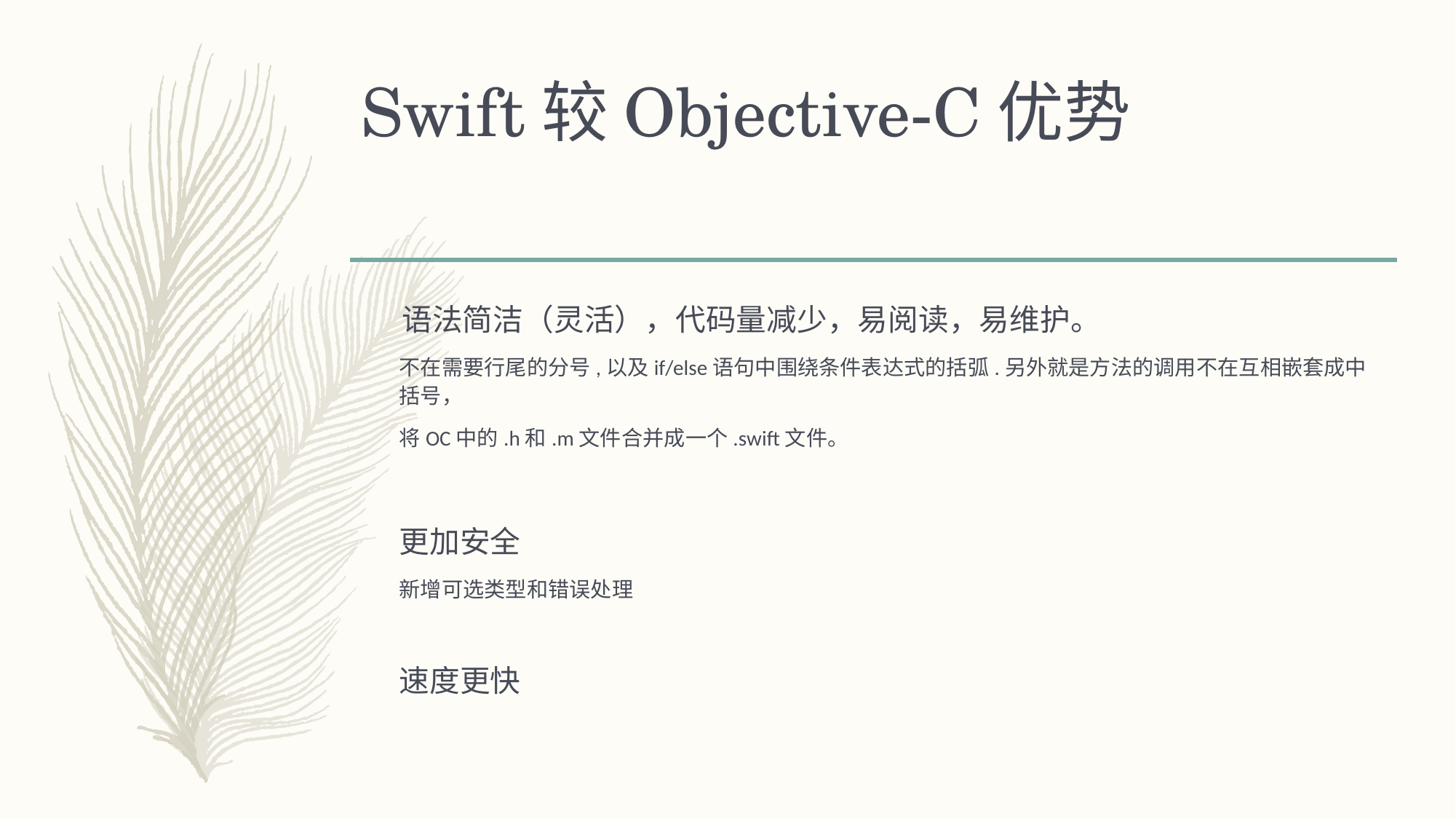

# Swift较Objective-C优势
     语法简洁（灵活），代码量减少，易阅读，易维护。
不在需要行尾的分号,以及if/else语句中围绕条件表达式的括弧.另外就是方法的调用不在互相嵌套成中括号，
将OC中的.h和.m文件合并成一个.swift文件。

更加安全
新增可选类型和错误处理

速度更快